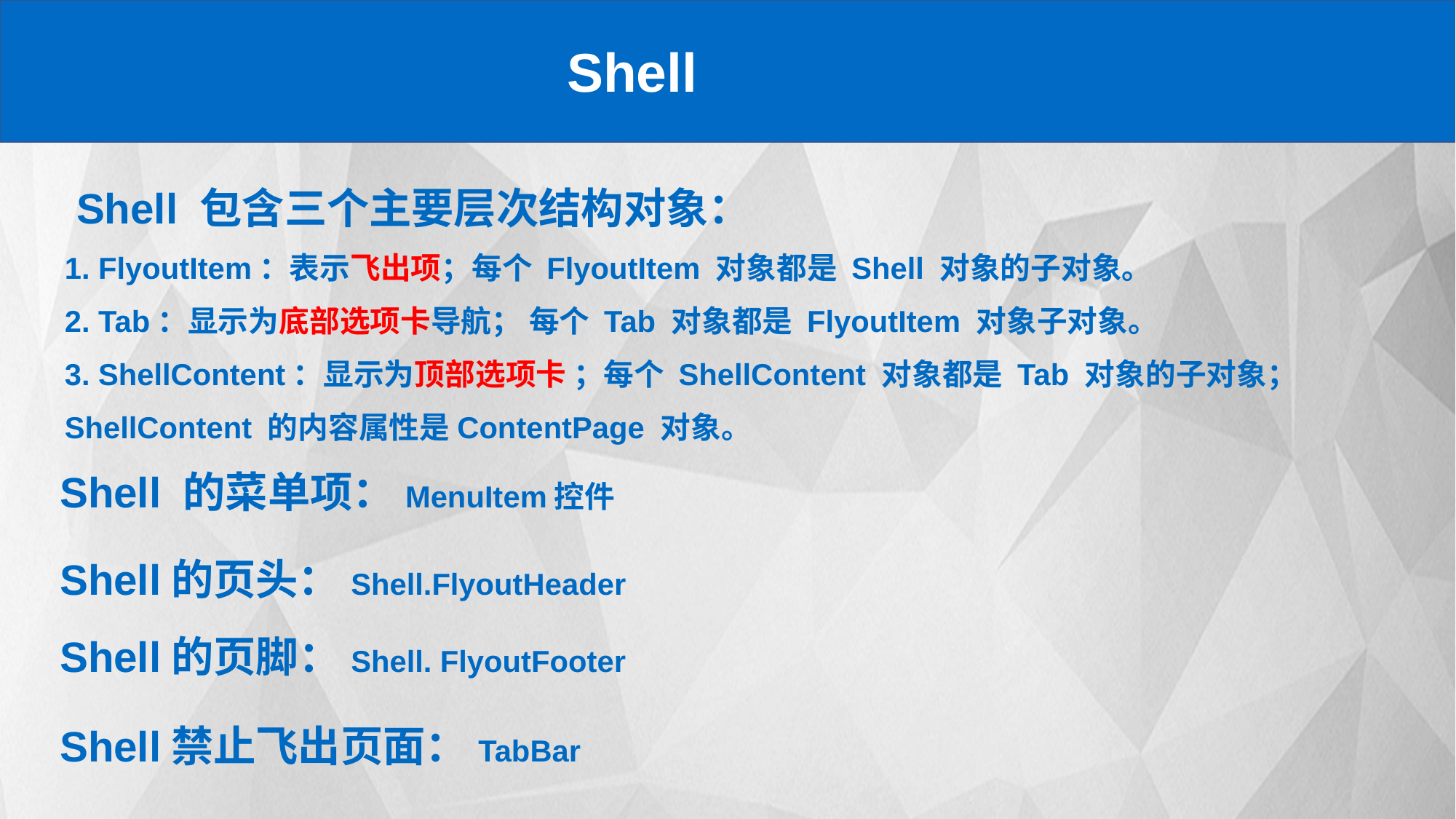

Shell
 Shell 包含三个主要层次结构对象：
1. FlyoutItem：表示飞出项；每个 FlyoutItem 对象都是 Shell 对象的子对象。
2. Tab：显示为底部选项卡导航； 每个 Tab 对象都是 FlyoutItem 对象子对象。
3. ShellContent：显示为顶部选项卡 ；每个 ShellContent 对象都是 Tab 对象的子对象；ShellContent 的内容属性是ContentPage 对象。
 Shell 的菜单项：MenuItem控件
 Shell的页头：Shell.FlyoutHeader
 Shell的页脚：Shell. FlyoutFooter
 Shell禁止飞出页面：TabBar